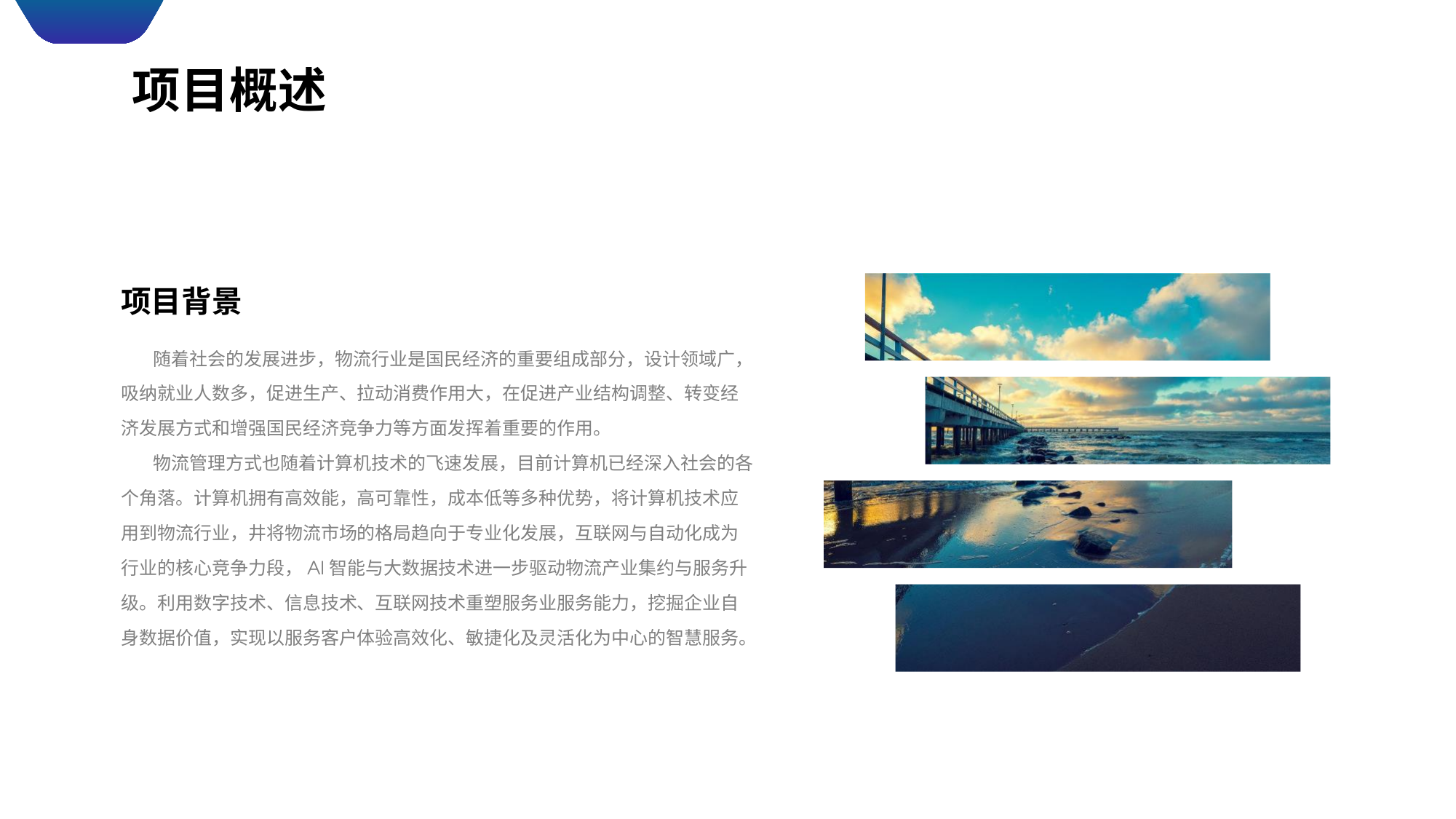

项目概述

项目背景
       随着社会的发展进步，物流行业是国民经济的重要组成部分，设计领域广，吸纳就业人数多，促进生产、拉动消费作用大，在促进产业结构调整、转变经济发展方式和增强国民经济竞争力等方面发挥着重要的作用。
       物流管理方式也随着计算机技术的飞速发展，目前计算机已经深入社会的各个角落。计算机拥有高效能，高可靠性，成本低等多种优势，将计算机技术应用到物流行业，井将物流市场的格局趋向于专业化发展，互联网与自动化成为行业的核心竞争力段，AI智能与大数据技术进一步驱动物流产业集约与服务升级。利用数字技术、信息技术、互联网技术重塑服务业服务能力，挖掘企业自身数据价值，实现以服务客户体验高效化、敏捷化及灵活化为中心的智慧服务。